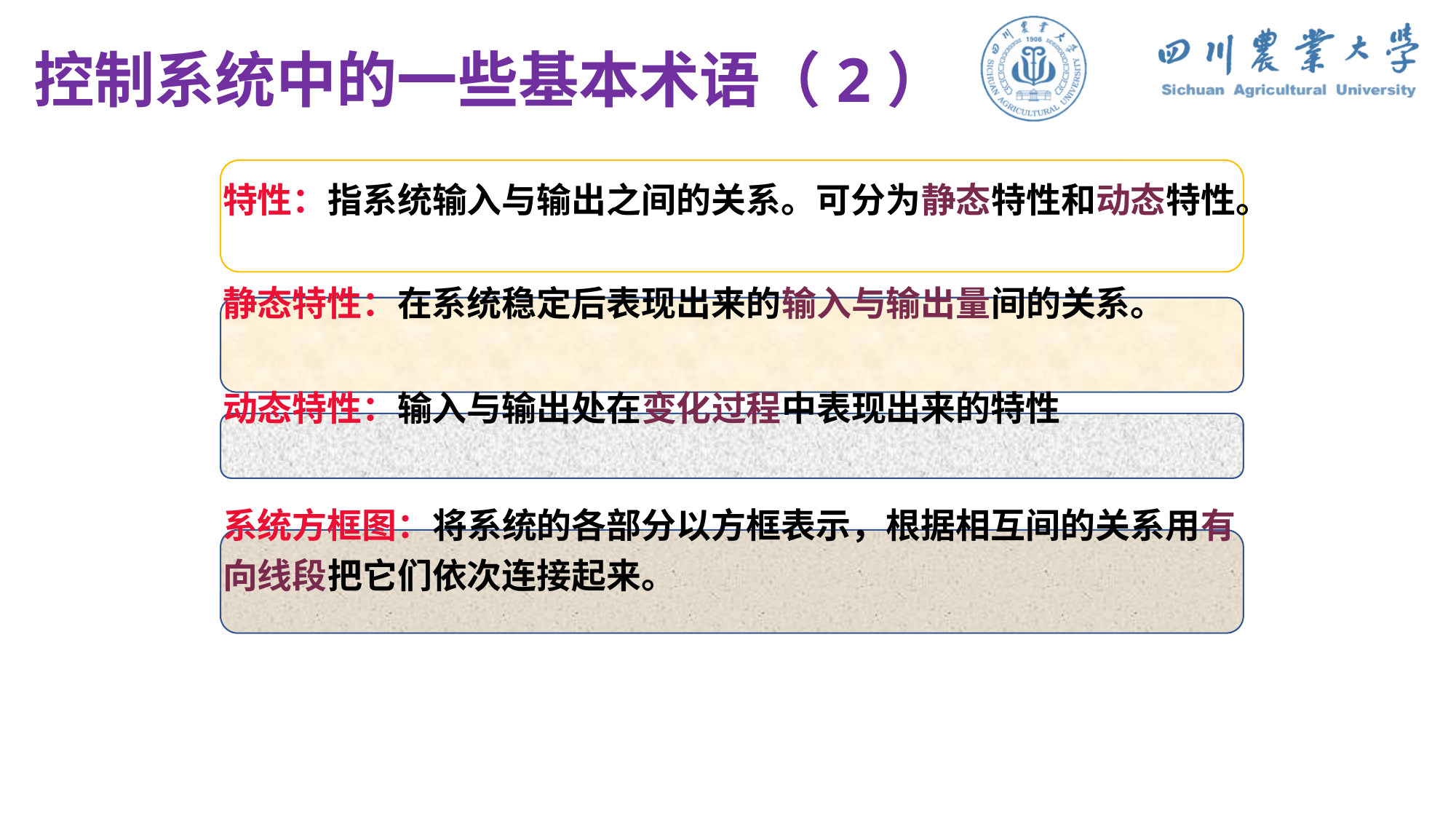

# 控制系统中的一些基本术语（2）

特性：指系统输入与输出之间的关系。可分为静态特性和动态特性。

静态特性：在系统稳定后表现出来的输入与输出量间的关系。

动态特性：输入与输出处在变化过程中表现出来的特性

系统方框图：将系统的各部分以方框表示，根据相互间的关系用有向线段把它们依次连接起来。